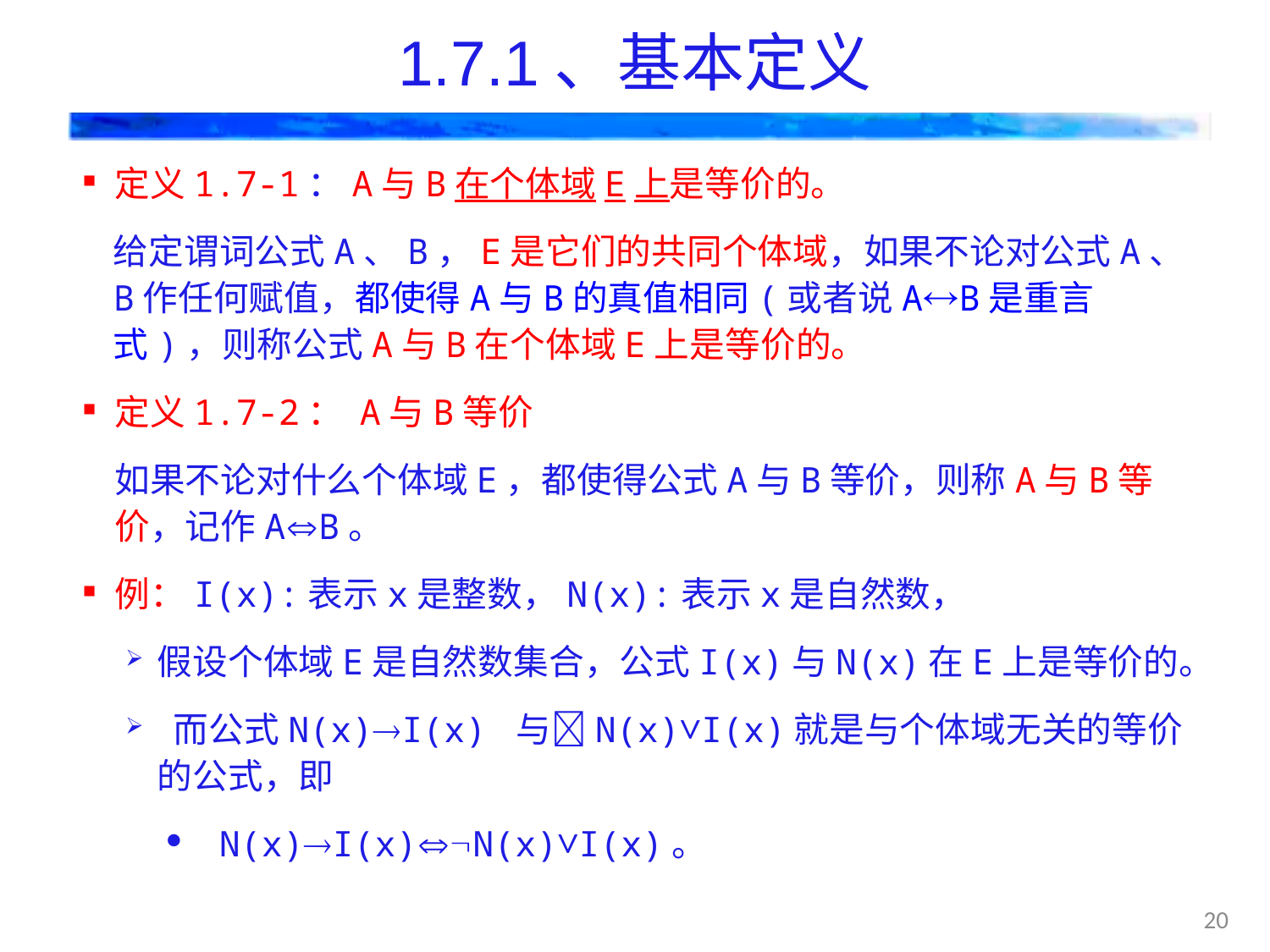

# 1.7.1、基本定义
定义1.7-1：A与B在个体域E上是等价的。
给定谓词公式A、B，E是它们的共同个体域，如果不论对公式A、B作任何赋值，都使得A与B的真值相同(或者说A↔B是重言式)，则称公式A与B在个体域E上是等价的。
定义1.7-2： A与B等价
如果不论对什么个体域E，都使得公式A与B等价，则称A与B等价，记作A⇔B。
例：I(x):表示x是整数，N(x):表示x是自然数，
假设个体域E是自然数集合，公式I(x)与N(x)在E上是等价的。
 而公式N(x)→I(x) 与¬N(x)∨I(x)就是与个体域无关的等价的公式，即
 N(x)→I(x)⇔¬N(x)∨I(x)。

20